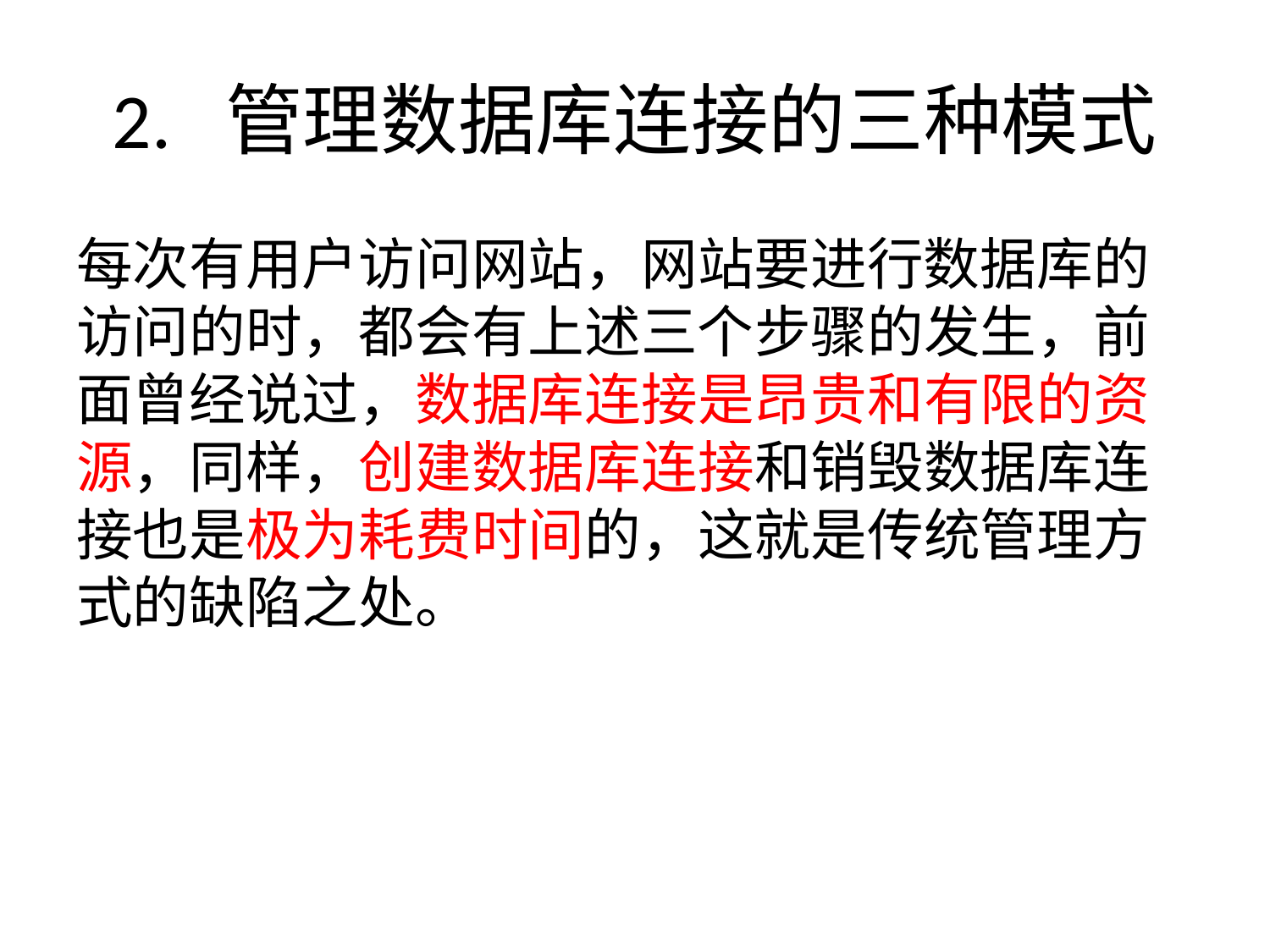

# 2.  管理数据库连接的三种模式
每次有用户访问网站，网站要进行数据库的访问的时，都会有上述三个步骤的发生，前面曾经说过，数据库连接是昂贵和有限的资源，同样，创建数据库连接和销毁数据库连接也是极为耗费时间的，这就是传统管理方式的缺陷之处。